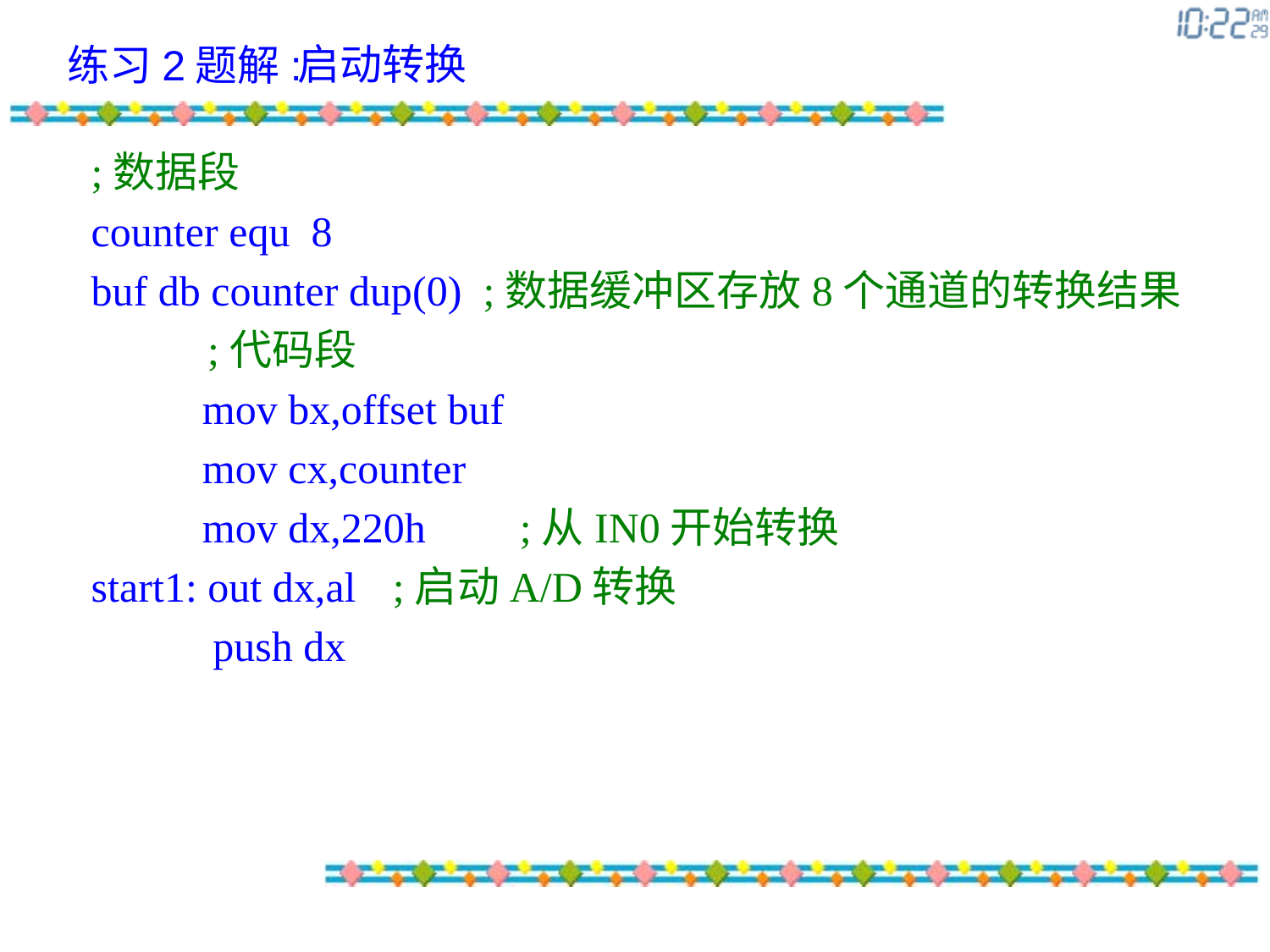

练习2题解:
启动转换
;数据段
counter equ  8
buf db counter dup(0)  ;数据缓冲区存放8个通道的转换结果
           ;代码段
	      mov bx,offset buf
	      mov cx,counter
	      mov dx,220h	;从IN0开始转换
start1: out dx,al	;启动A/D转换
	       push dx